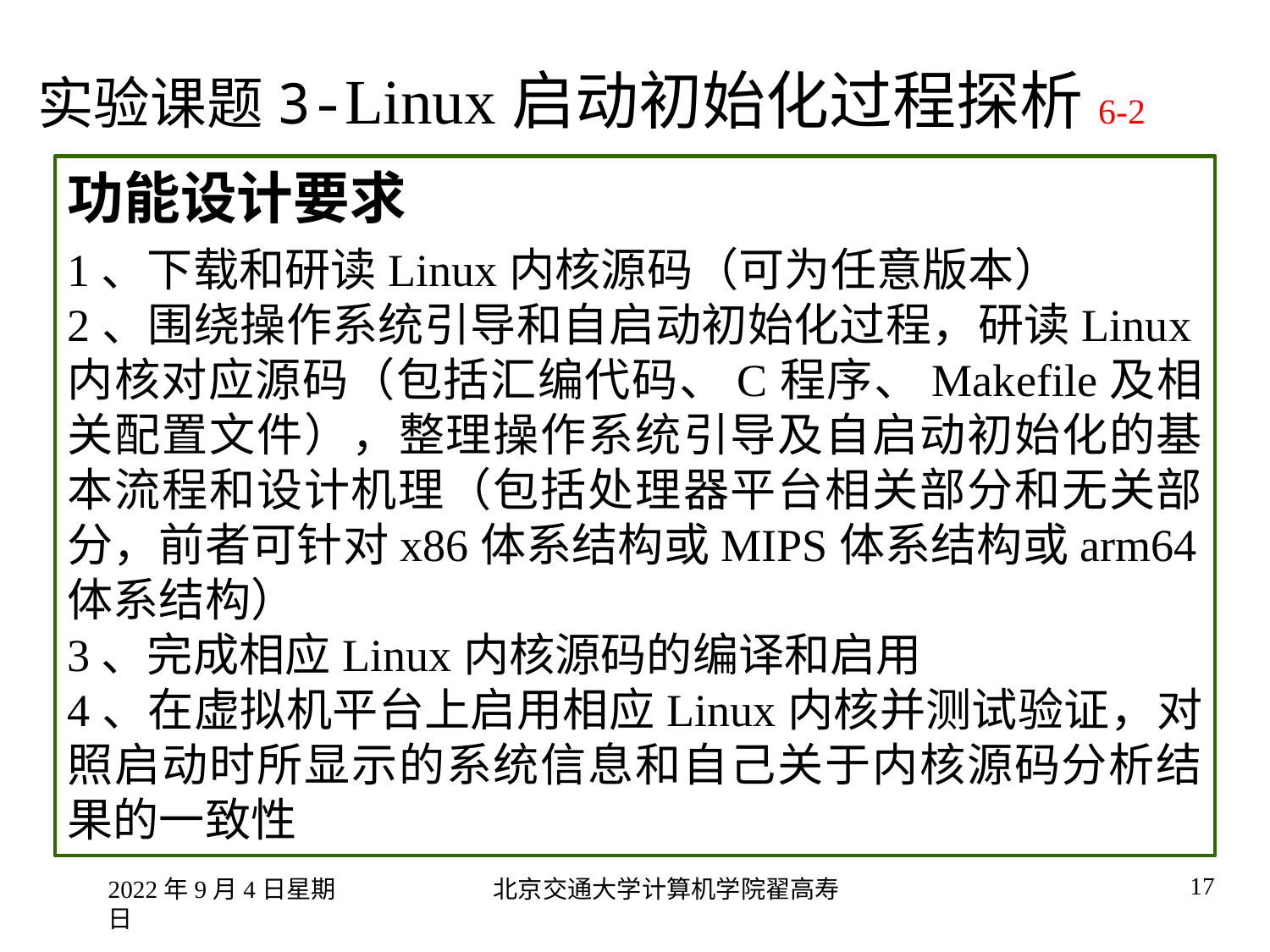

# 实验课题3-Linux启动初始化过程探析6-2
功能设计要求
1、下载和研读Linux内核源码（可为任意版本）
2、围绕操作系统引导和自启动初始化过程，研读Linux内核对应源码（包括汇编代码、C程序、Makefile及相关配置文件），整理操作系统引导及自启动初始化的基本流程和设计机理（包括处理器平台相关部分和无关部分，前者可针对x86体系结构或MIPS体系结构或arm64体系结构）
3、完成相应Linux内核源码的编译和启用
4、在虚拟机平台上启用相应Linux内核并测试验证，对照启动时所显示的系统信息和自己关于内核源码分析结果的一致性
2022年9月4日星期日
北京交通大学计算机学院翟高寿
17